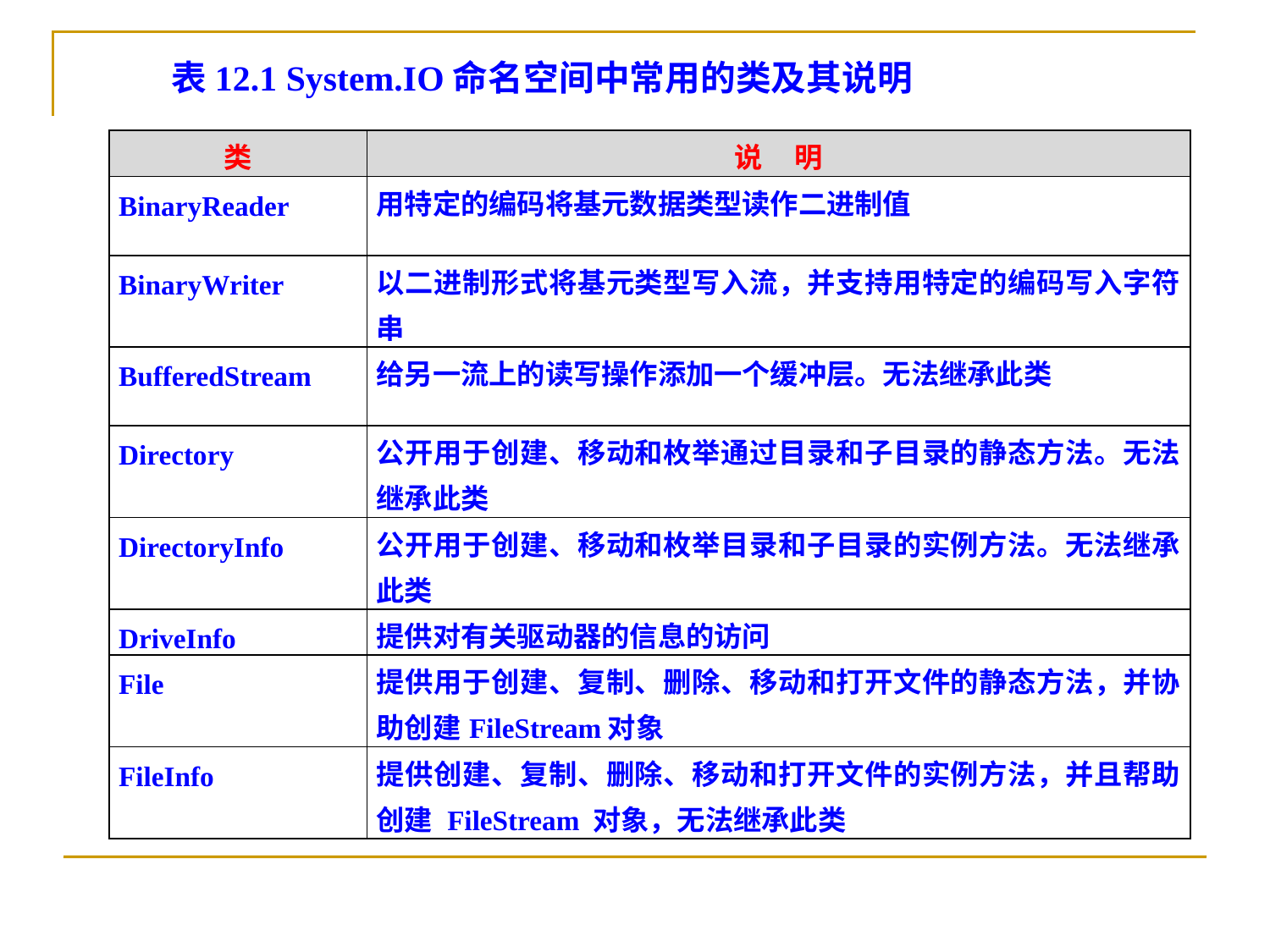

表12.1 System.IO命名空间中常用的类及其说明
| 类 | 说 明 |
| --- | --- |
| BinaryReader | 用特定的编码将基元数据类型读作二进制值 |
| BinaryWriter | 以二进制形式将基元类型写入流，并支持用特定的编码写入字符串 |
| BufferedStream | 给另一流上的读写操作添加一个缓冲层。无法继承此类 |
| Directory | 公开用于创建、移动和枚举通过目录和子目录的静态方法。无法继承此类 |
| DirectoryInfo | 公开用于创建、移动和枚举目录和子目录的实例方法。无法继承此类 |
| DriveInfo | 提供对有关驱动器的信息的访问 |
| File | 提供用于创建、复制、删除、移动和打开文件的静态方法，并协助创建FileStream对象 |
| FileInfo | 提供创建、复制、删除、移动和打开文件的实例方法，并且帮助创建 FileStream 对象，无法继承此类 |